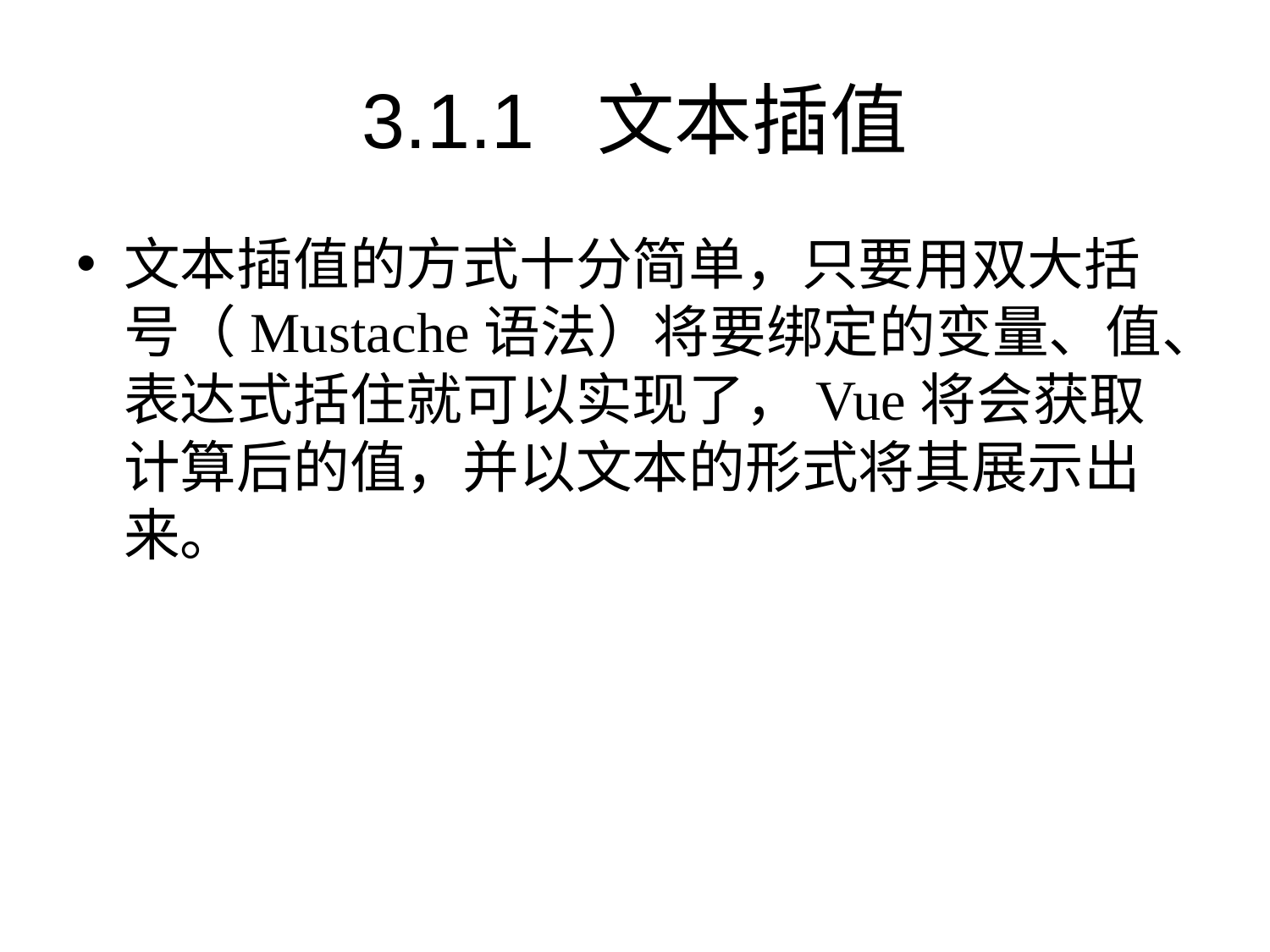

# 3.1.1  文本插值
文本插值的方式十分简单，只要用双大括号（Mustache语法）将要绑定的变量、值、表达式括住就可以实现了，Vue将会获取计算后的值，并以文本的形式将其展示出来。